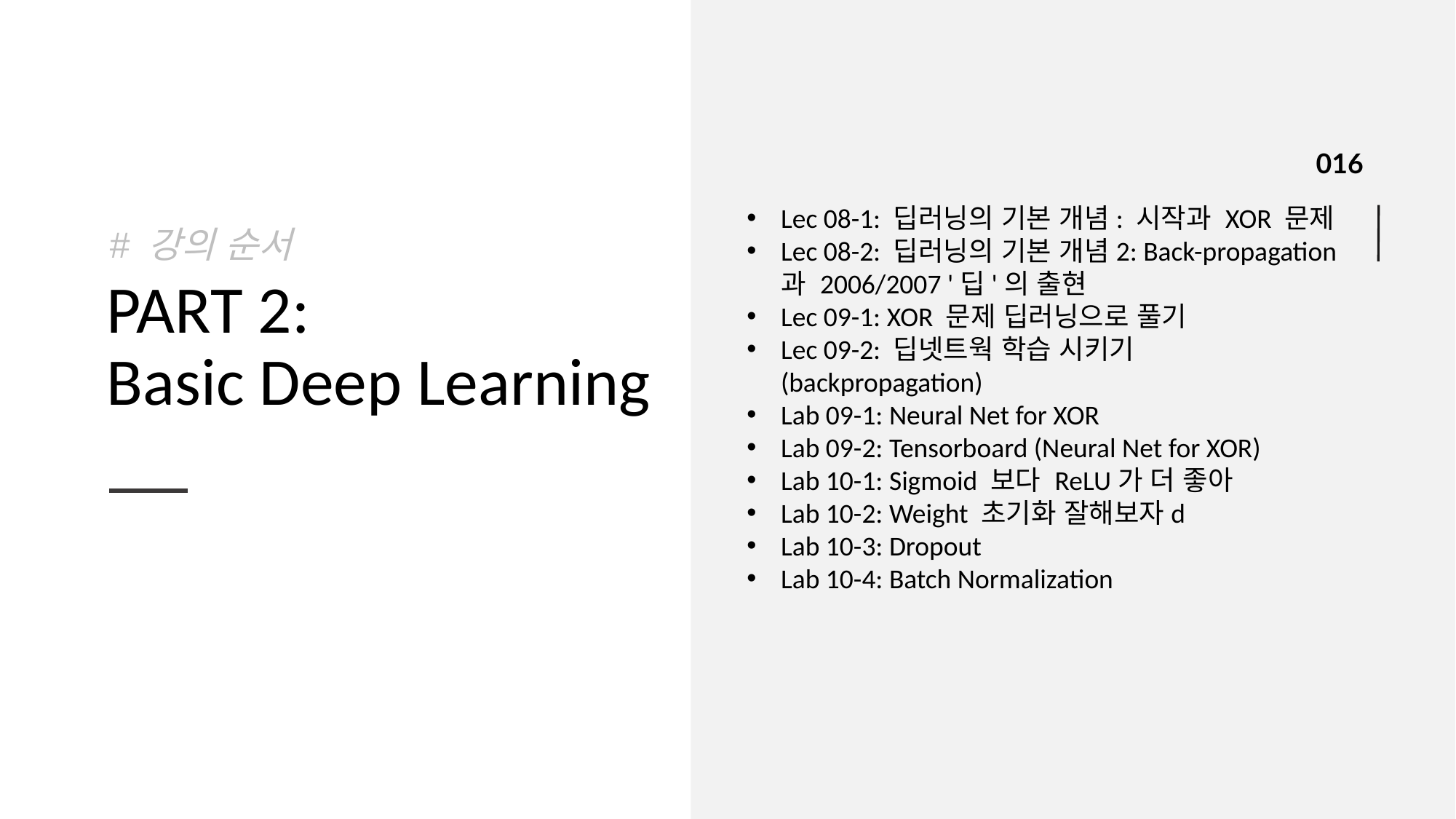

Lec 08-1: 딥러닝의 기본 개념: 시작과 XOR 문제
Lec 08-2: 딥러닝의 기본 개념2: Back-propagation 과 2006/2007 '딥'의 출현
Lec 09-1: XOR 문제 딥러닝으로 풀기
Lec 09-2: 딥넷트웍 학습 시키기 (backpropagation)
Lab 09-1: Neural Net for XOR
Lab 09-2: Tensorboard (Neural Net for XOR)
Lab 10-1: Sigmoid 보다 ReLU가 더 좋아
Lab 10-2: Weight 초기화 잘해보자d
Lab 10-3: Dropout
Lab 10-4: Batch Normalization

# 강의 순서
PART 2:
Basic Deep Learning